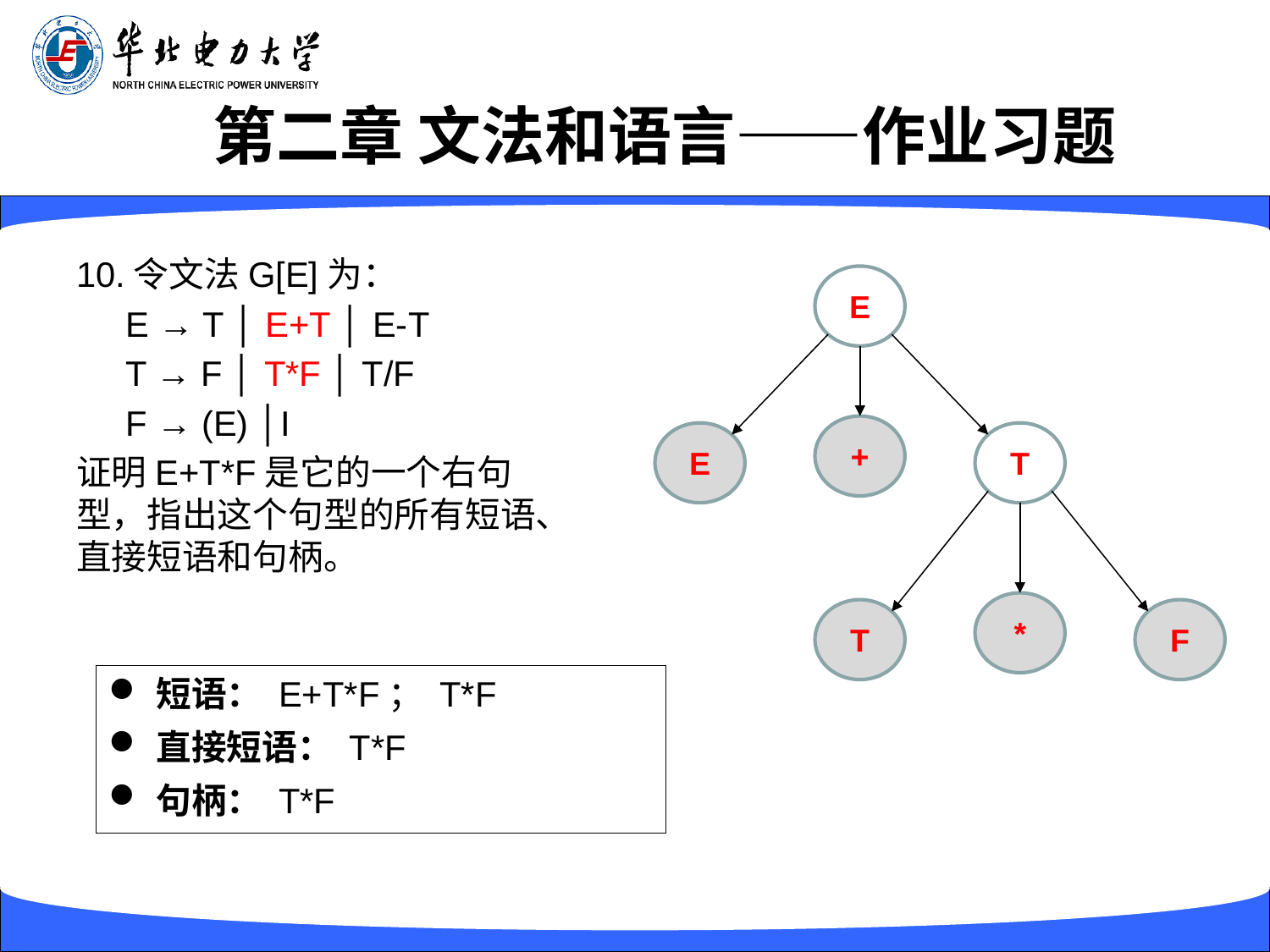

# 第二章 文法和语言——作业习题
10.令文法G[E]为：
E → T │ E+T │ E-T
T → F │ T*F │ T/F
F → (E) │I
证明E+T*F是它的一个右句型，指出这个句型的所有短语、直接短语和句柄。
E
+
E
T
*
T
F
短语： E+T*F； T*F
直接短语： T*F
句柄： T*F